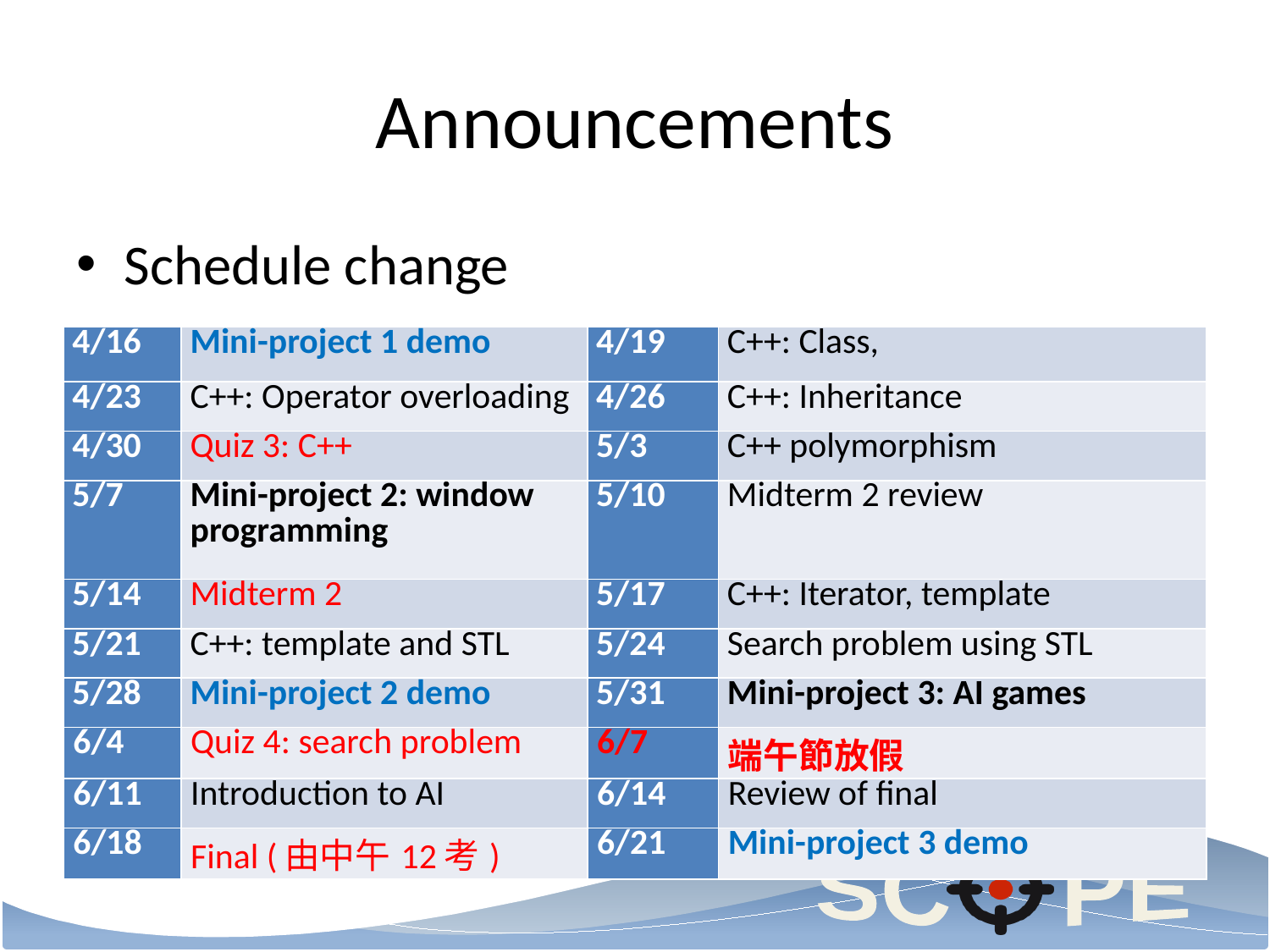

# Announcements
Schedule change
| 4/16 | Mini-project 1 demo | 4/19 | C++: Class, |
| --- | --- | --- | --- |
| 4/23 | C++: Operator overloading | 4/26 | C++: Inheritance |
| 4/30 | Quiz 3: C++ | 5/3 | C++ polymorphism |
| 5/7 | Mini-project 2: window programming | 5/10 | Midterm 2 review |
| 5/14 | Midterm 2 | 5/17 | C++: Iterator, template |
| 5/21 | C++: template and STL | 5/24 | Search problem using STL |
| 5/28 | Mini-project 2 demo | 5/31 | Mini-project 3: AI games |
| 6/4 | Quiz 4: search problem | 6/7 | 端午節放假 |
| 6/11 | Introduction to AI | 6/14 | Review of final |
| 6/18 | Final (由中午12考) | 6/21 | Mini-project 3 demo |